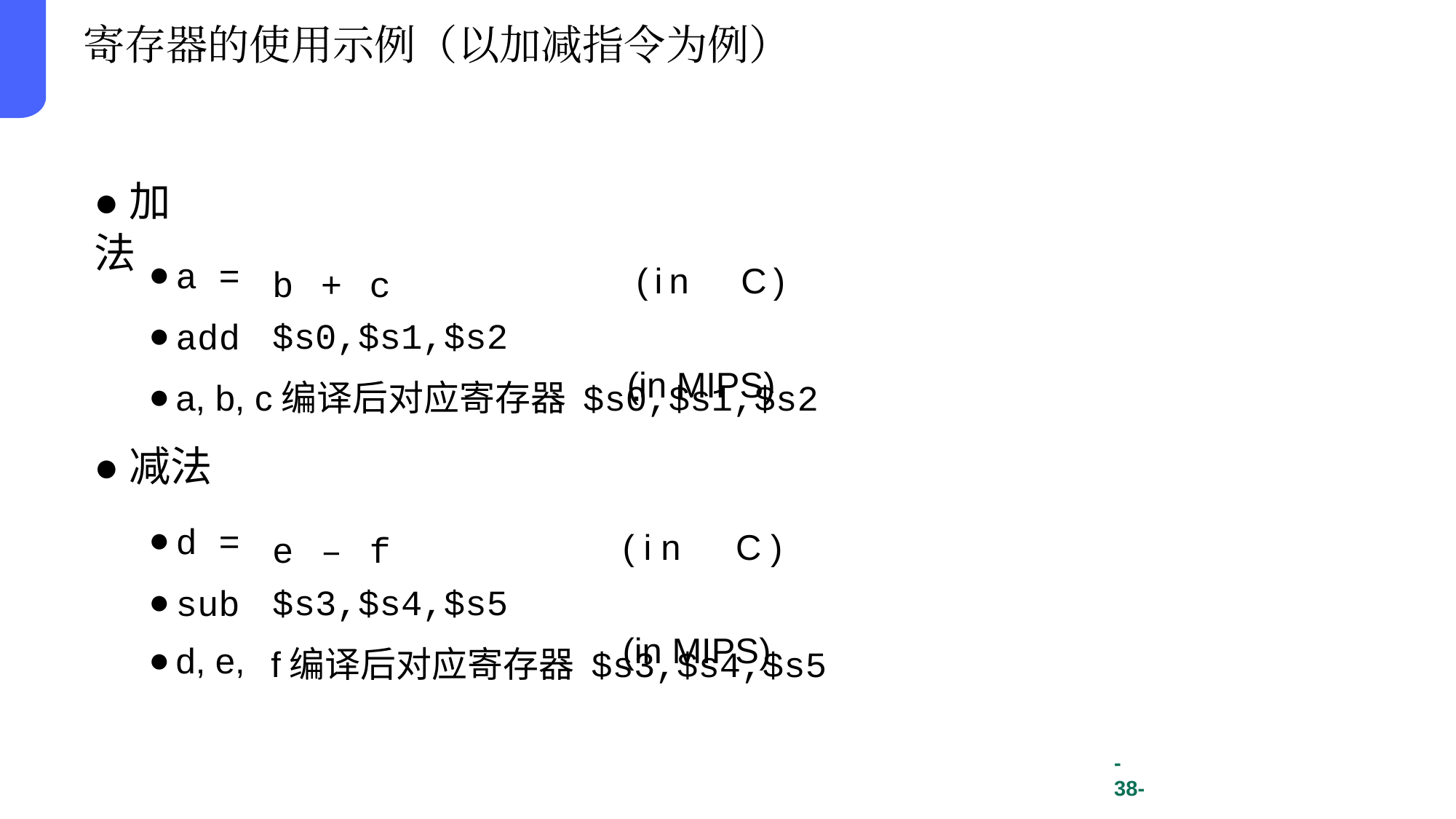

寄存器的使用示例（以加减指令为例）
●加法
a =
add
(in C)
(in MIPS)
b + c
$s0,$s1,$s2
a, b, c编译后对应寄存器 $s0,$s1,$s2
●减法
d =
sub
d, e,
(in C)
(in MIPS)
e – f
$s3,$s4,$s5
f编译后对应寄存器 $s3,$s4,$s5
-38-